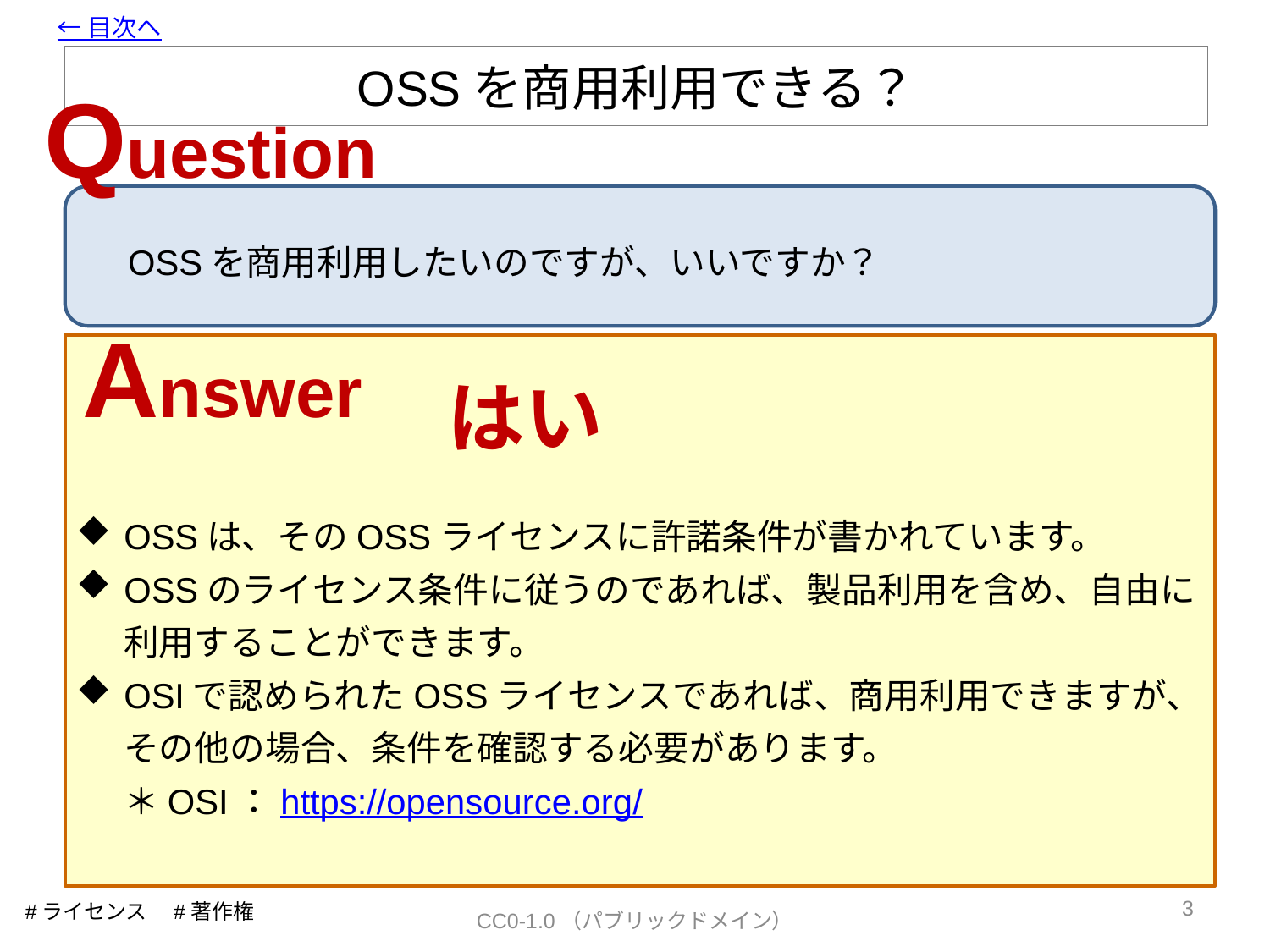

← 目次へ
# OSSを商用利用できる？
Question
　OSSを商用利用したいのですが、いいですか？
Answer

はい
OSSは、そのOSSライセンスに許諾条件が書かれています。
OSSのライセンス条件に従うのであれば、製品利用を含め、自由に利用することができます。
OSIで認められたOSSライセンスであれば、商用利用できますが、その他の場合、条件を確認する必要があります。
＊OSI：https://opensource.org/

3
#ライセンス　#著作権
CC0-1.0（パブリックドメイン）